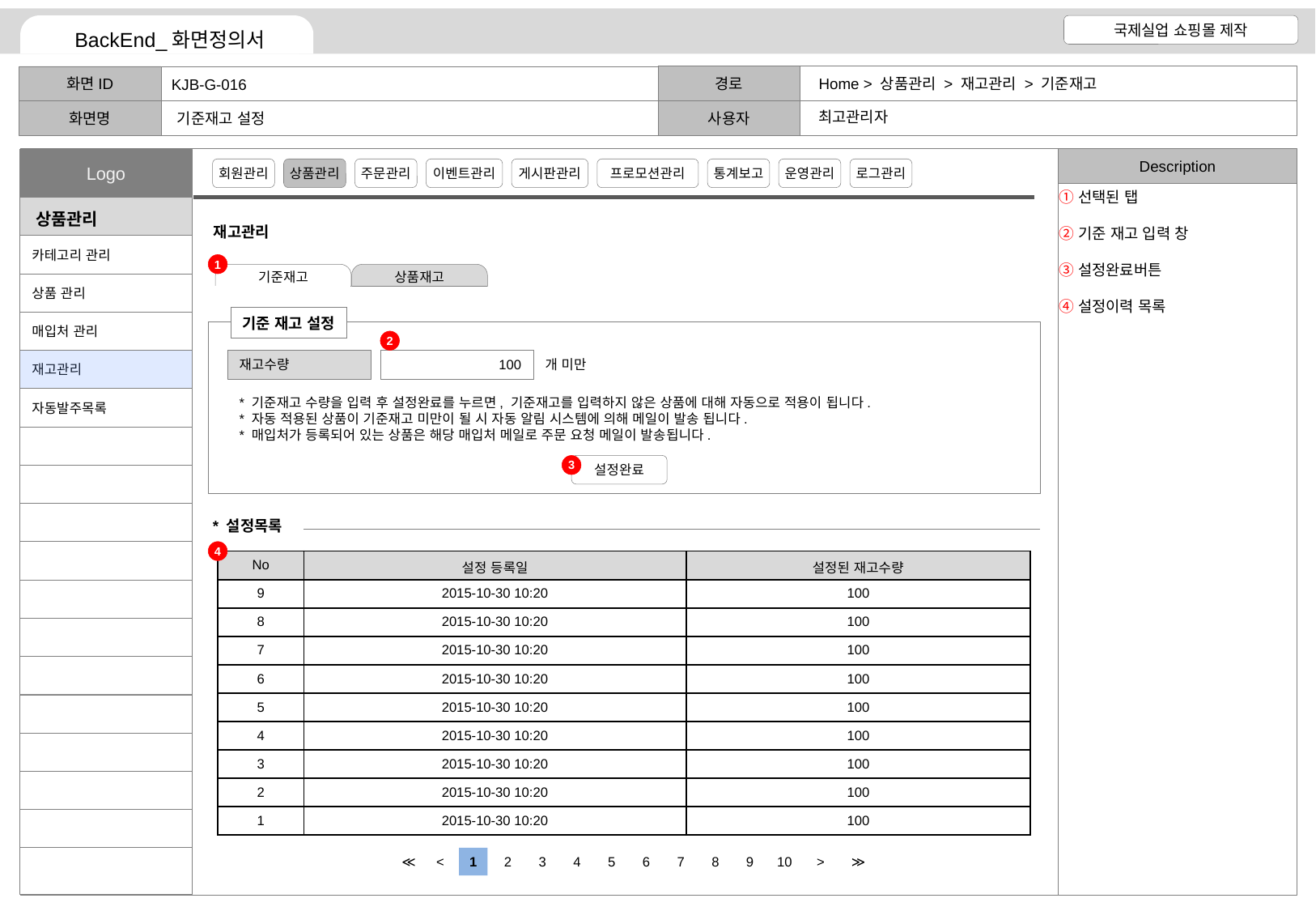

Home > 상품관리 > 재고관리 > 기준재고
KJB-G-016
최고관리자
기준재고 설정
선택된 탭

기준 재고 입력 창

설정완료버튼

설정이력 목록
재고관리
1
기준재고
상품재고

기준 재고 설정

2

재고수량
100
개 미만
* 기준재고 수량을 입력 후 설정완료를 누르면, 기준재고를 입력하지 않은 상품에 대해 자동으로 적용이 됩니다.
* 자동 적용된 상품이 기준재고 미만이 될 시 자동 알림 시스템에 의해 메일이 발송 됩니다.
* 매입처가 등록되어 있는 상품은 해당 매입처 메일로 주문 요청 메일이 발송됩니다.
3
설정완료
* 설정목록
4
| No | 설정 등록일 | 설정된 재고수량 |
| --- | --- | --- |
| 9 | 2015-10-30 10:20 | 100 |
| 8 | 2015-10-30 10:20 | 100 |
| 7 | 2015-10-30 10:20 | 100 |
| 6 | 2015-10-30 10:20 | 100 |
| 5 | 2015-10-30 10:20 | 100 |
| 4 | 2015-10-30 10:20 | 100 |
| 3 | 2015-10-30 10:20 | 100 |
| 2 | 2015-10-30 10:20 | 100 |
| 1 | 2015-10-30 10:20 | 100 |
≪
<
1
2
3
4
5
6
7
8
9
10
>
≫